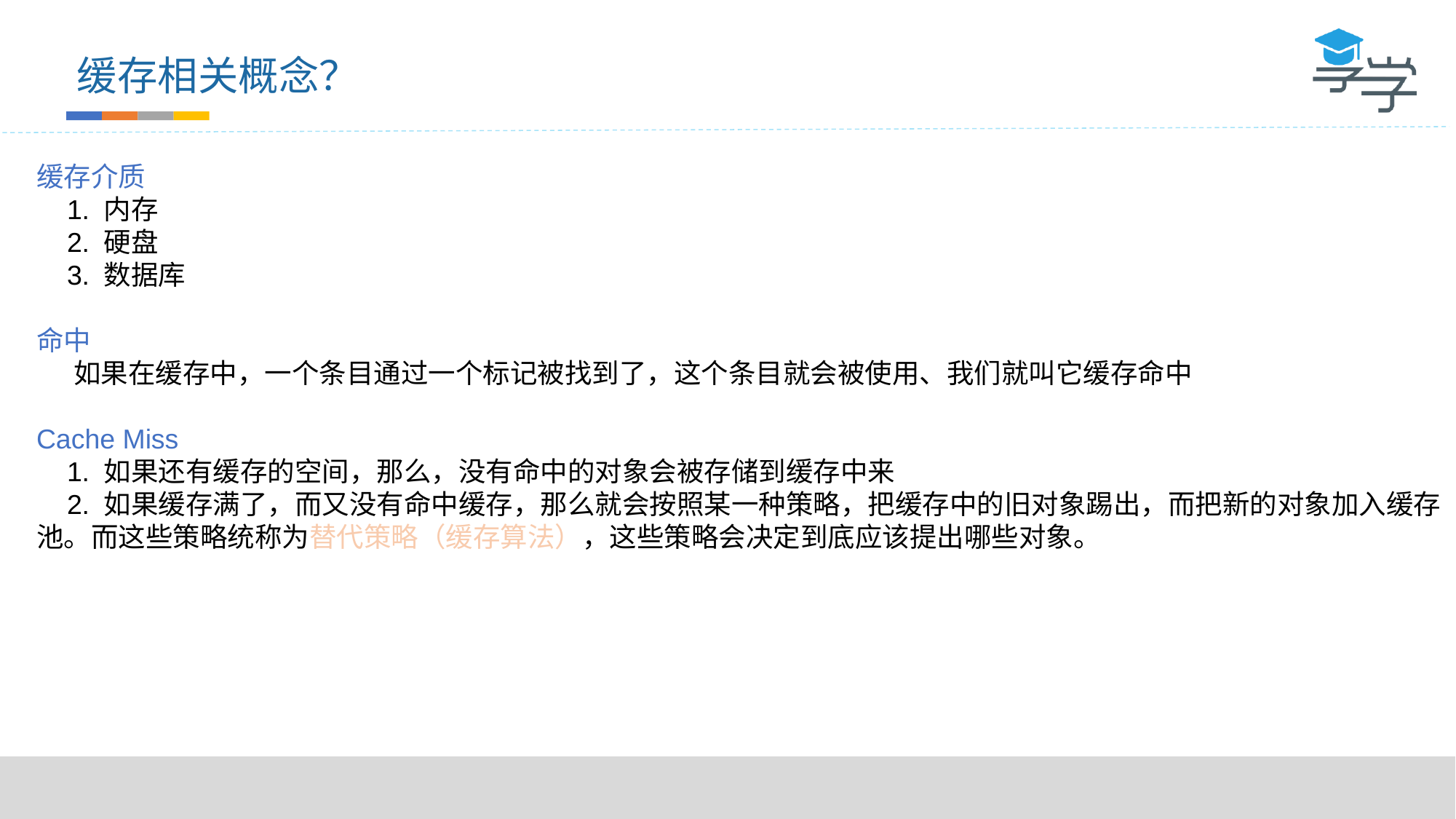

缓存相关概念？

缓存介质
    1. 内存
    2. 硬盘
    3. 数据库

命中
     如果在缓存中，一个条目通过一个标记被找到了，这个条目就会被使用、我们就叫它缓存命中

Cache Miss
    1. 如果还有缓存的空间，那么，没有命中的对象会被存储到缓存中来
    2. 如果缓存满了，而又没有命中缓存，那么就会按照某一种策略，把缓存中的旧对象踢出，而把新的对象加入缓存池。而这些策略统称为替代策略（缓存算法），这些策略会决定到底应该提出哪些对象。